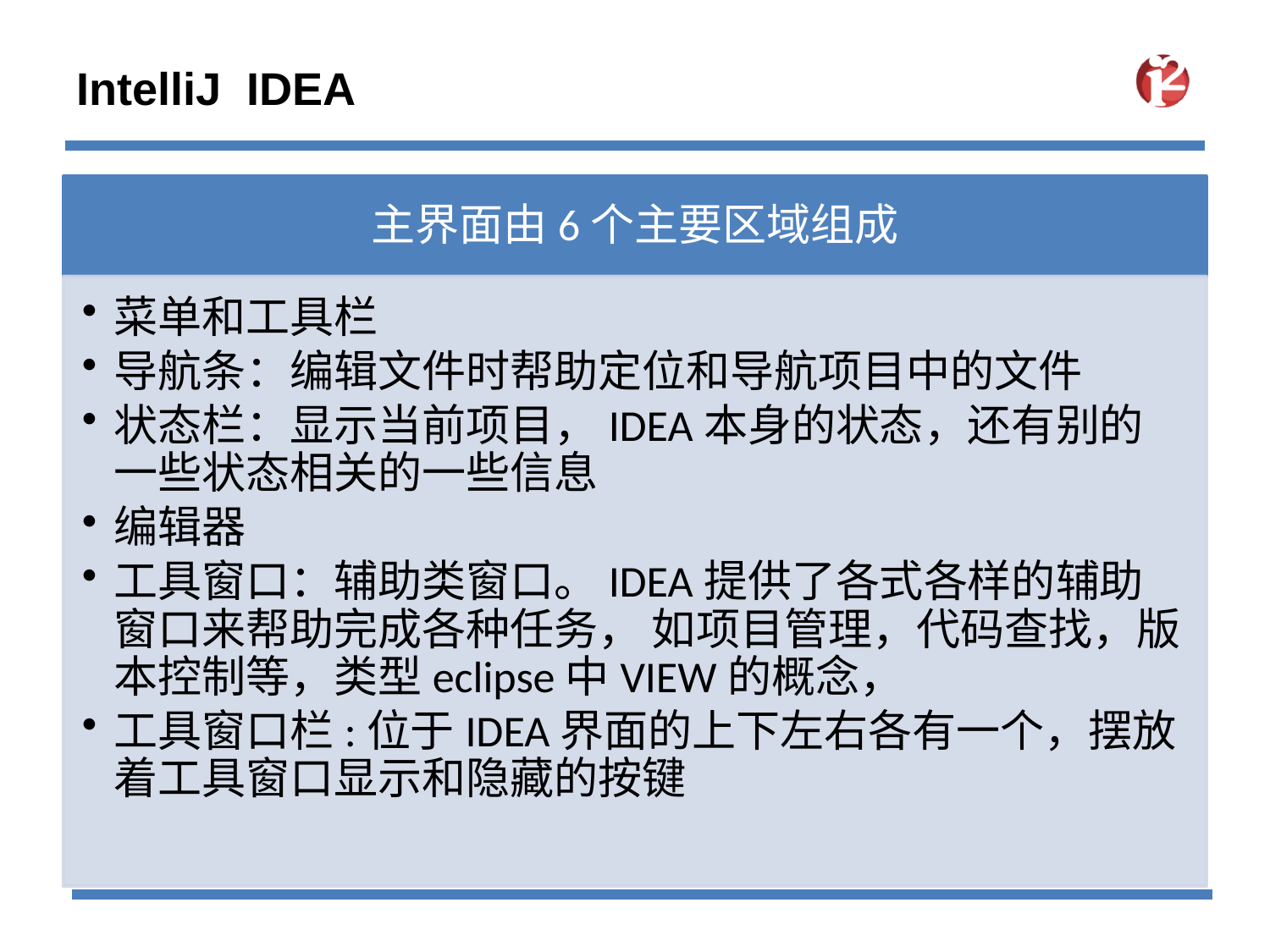

# IntelliJ  IDEA
主界面由6个主要区域组成
菜单和工具栏
导航条：编辑文件时帮助定位和导航项目中的文件
状态栏：显示当前项目，IDEA本身的状态，还有别的一些状态相关的一些信息
编辑器
工具窗口：辅助类窗口。IDEA提供了各式各样的辅助窗口来帮助完成各种任务， 如项目管理，代码查找，版本控制等，类型eclipse中VIEW的概念，
工具窗口栏:位于IDEA界面的上下左右各有一个，摆放着工具窗口显示和隐藏的按键